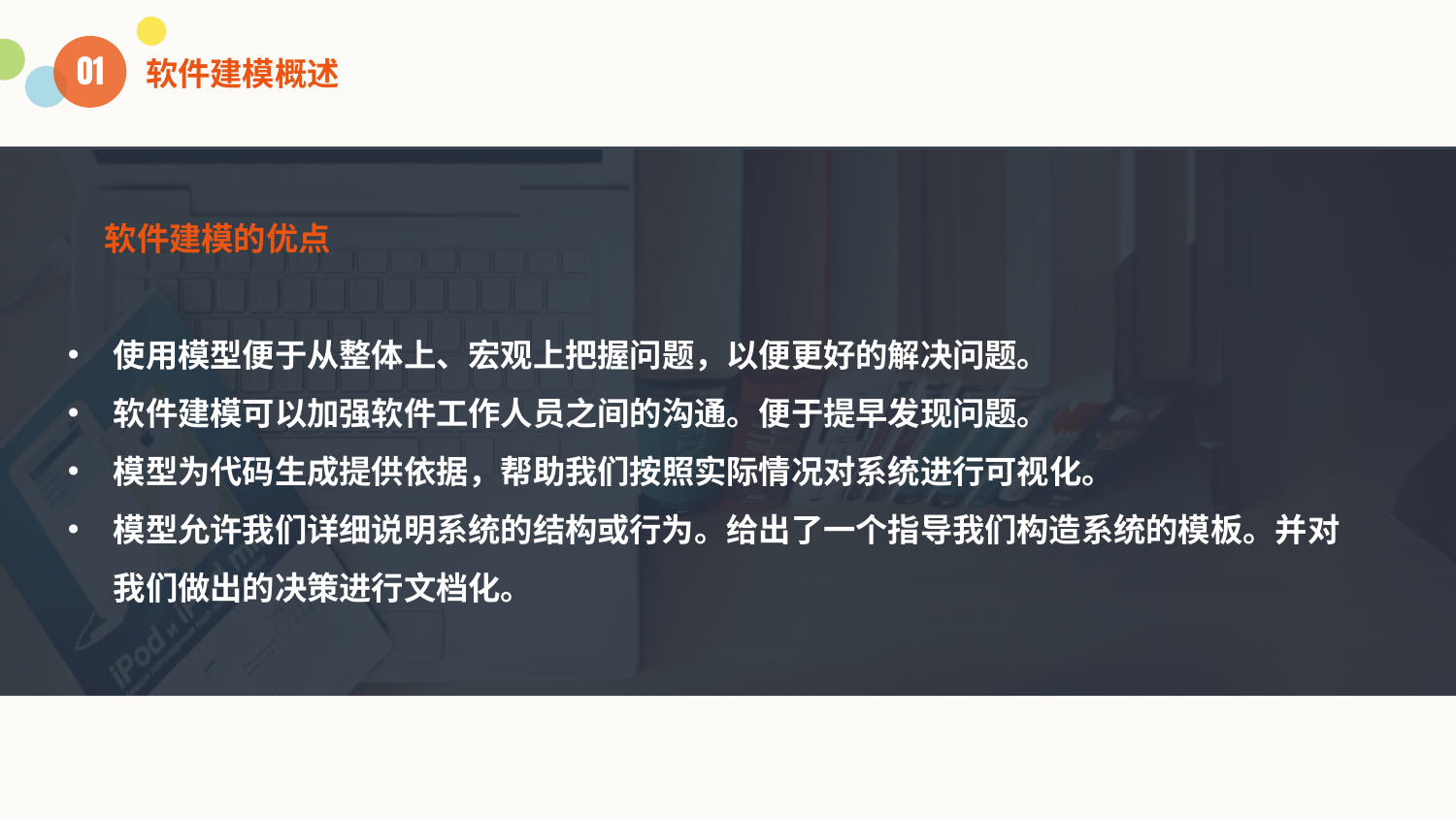

01
软件建模概述

    软件建模的优点

使用模型便于从整体上、宏观上把握问题，以便更好的解决问题。
软件建模可以加强软件工作人员之间的沟通。便于提早发现问题。
模型为代码生成提供依据，帮助我们按照实际情况对系统进行可视化。
模型允许我们详细说明系统的结构或行为。给出了一个指导我们构造系统的模板。并对我们做出的决策进行文档化。